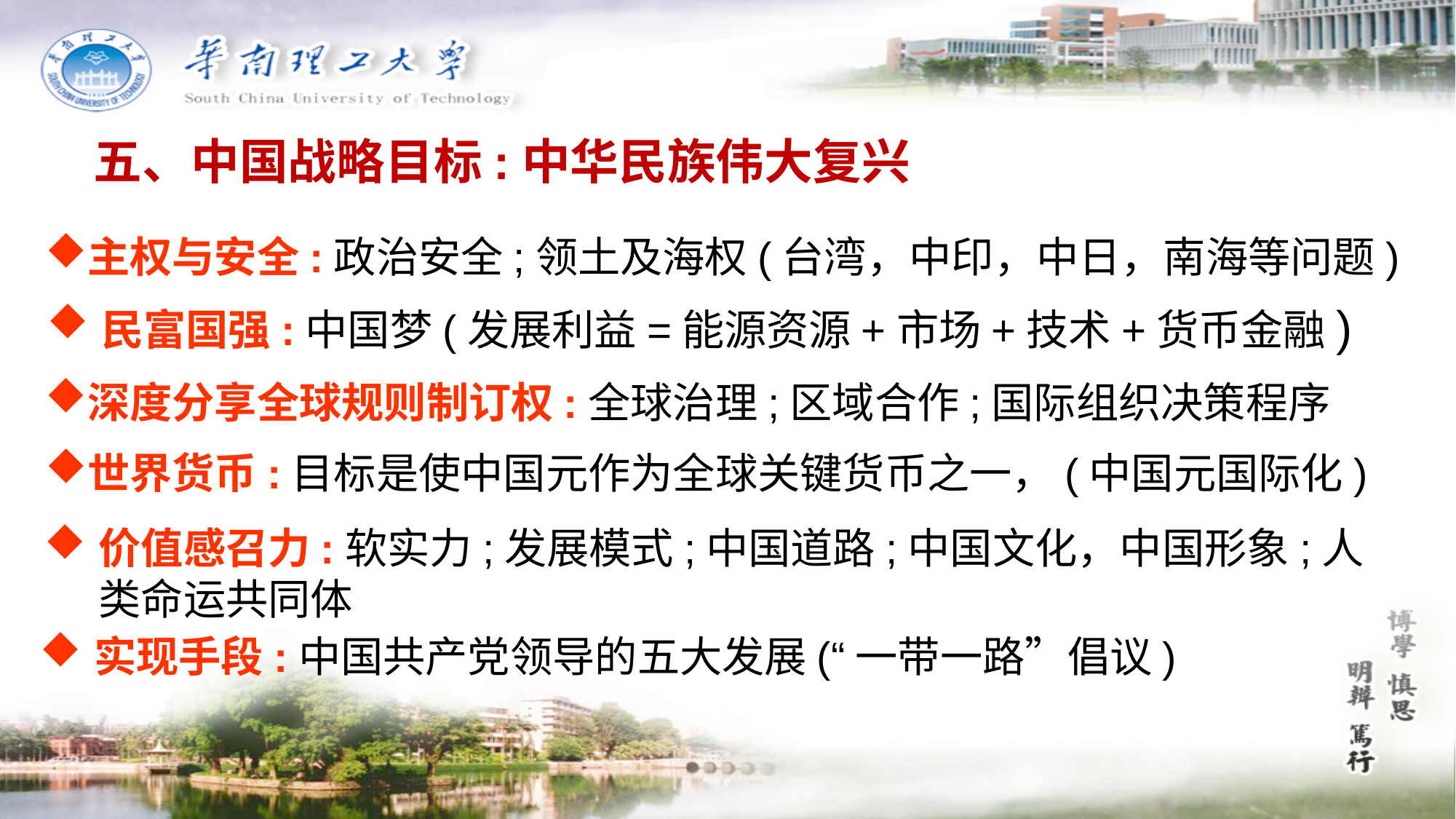

五、中国战略目标:中华民族伟大复兴
主权与安全:政治安全;领土及海权(台湾，中印，中日，南海等问题)
民富国强:中国梦(发展利益=能源资源+市场+技术+货币金融)
深度分享全球规则制订权:全球治理;区域合作;国际组织决策程序
世界货币:目标是使中国元作为全球关键货币之一，(中国元国际化)

价值感召力:软实力;发展模式;中国道路;中国文化，中国形象;人类命运共同体
实现手段:中国共产党领导的五大发展(“一带一路”倡议)